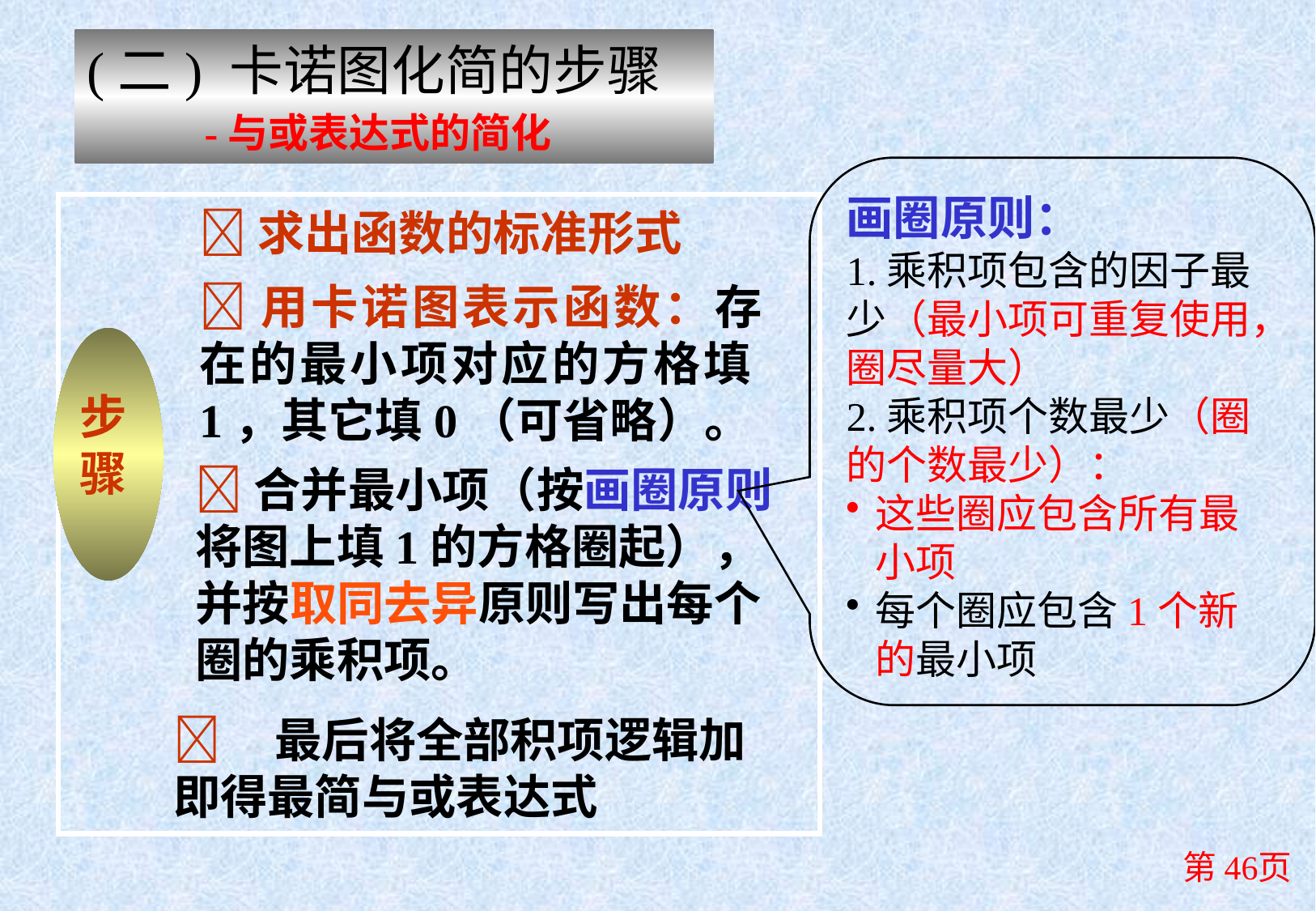

(二) 卡诺图化简的步骤
          -与或表达式的简化
画圈原则：
1.乘积项包含的因子最少（最小项可重复使用，圈尽量大）
2.乘积项个数最少（圈的个数最少）：
这些圈应包含所有最小项
每个圈应包含1个新的最小项

•求出函数的标准形式
•用卡诺图表示函数：存在的最小项对应的方格填1，其它填0（可省略）。

步
骤
•合并最小项（按画圈原则将图上填1的方格圈起），并按取同去异原则写出每个圈的乘积项。
•    最后将全部积项逻辑加即得最简与或表达式
第46页